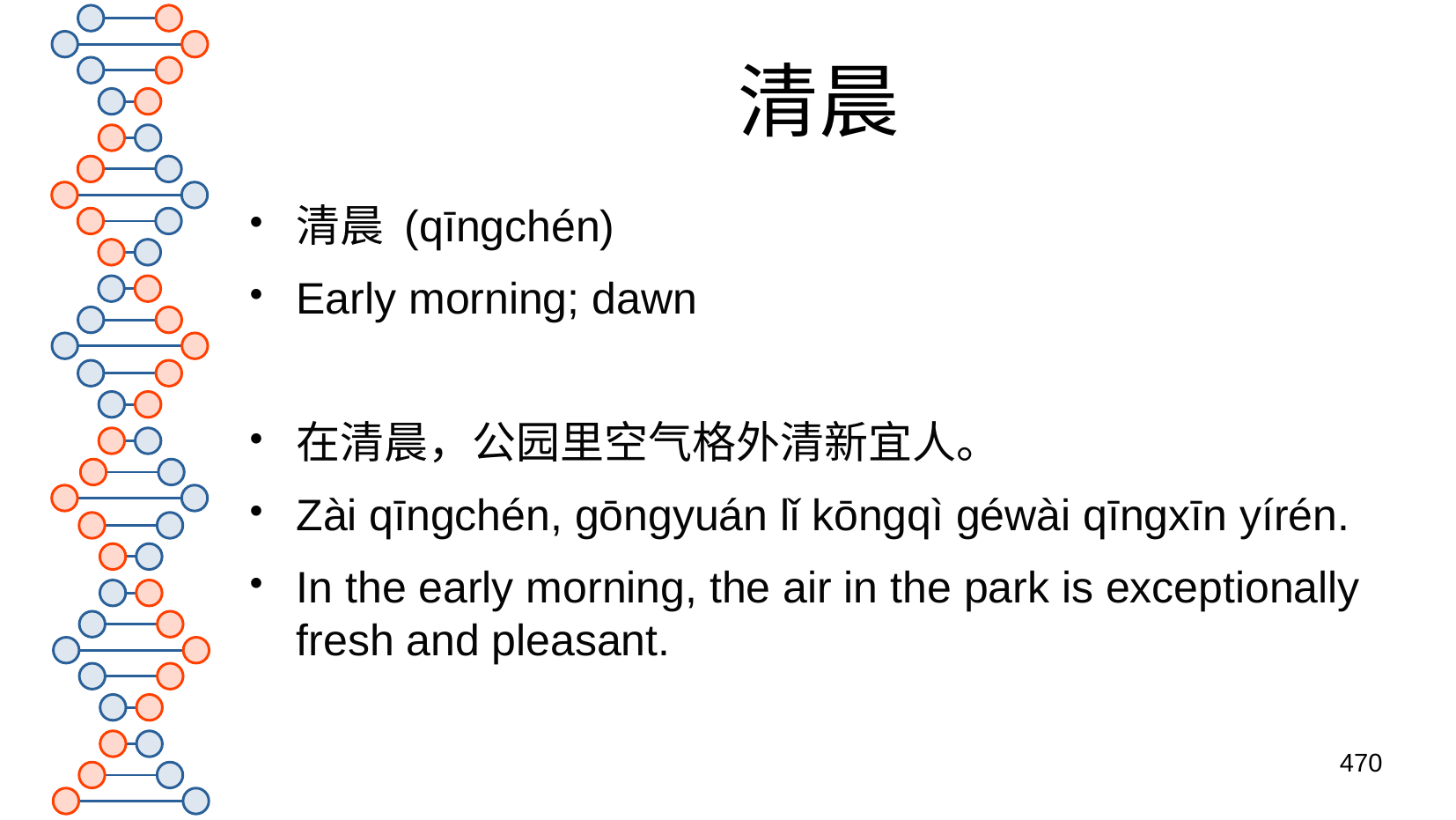

# 清晨
清晨 (qīngchén)
Early morning; dawn

在清晨，公园里空气格外清新宜人。
Zài qīngchén, gōngyuán lǐ kōngqì géwài qīngxīn yírén.
In the early morning, the air in the park is exceptionally fresh and pleasant.

470